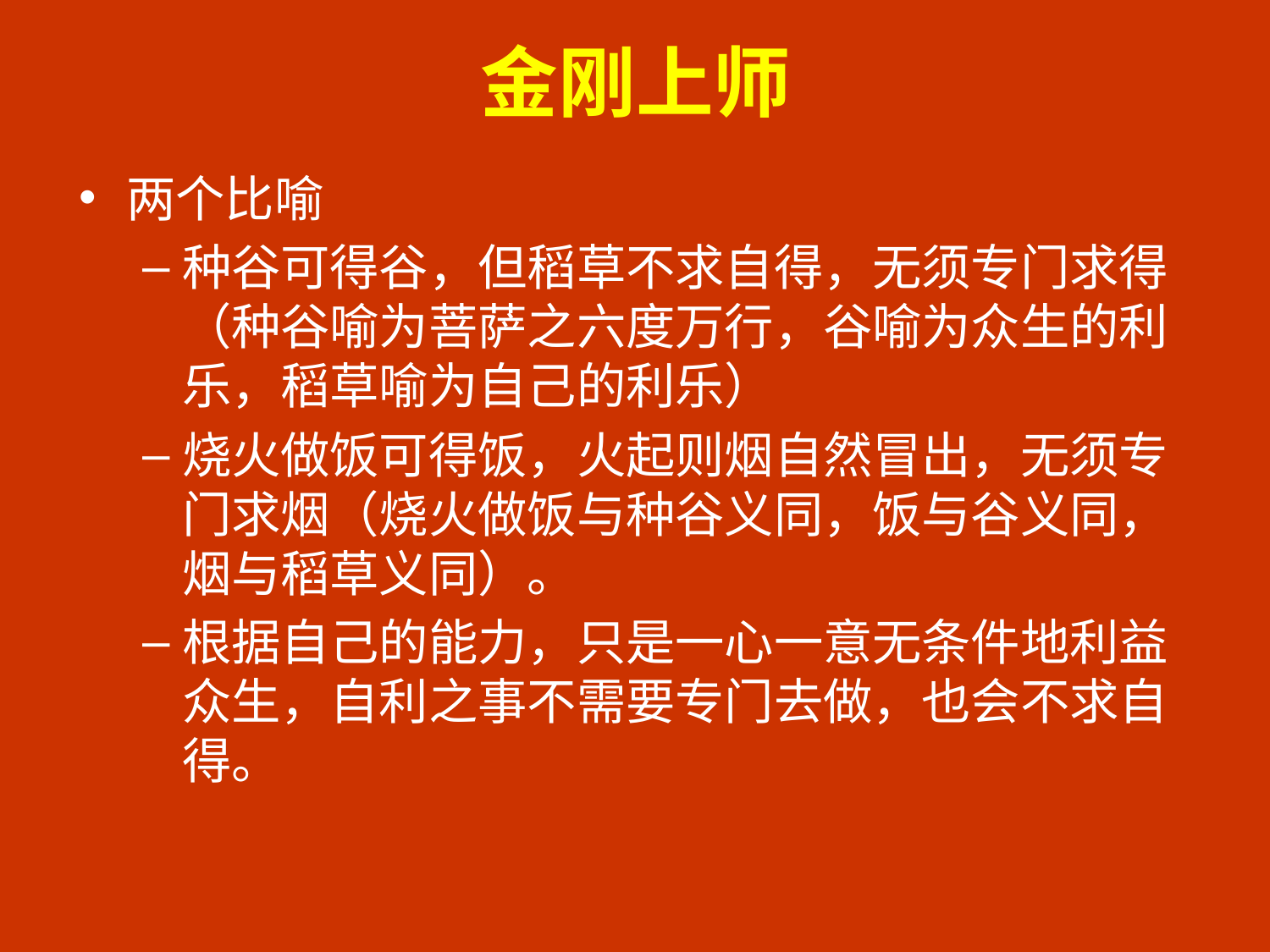

# 金刚上师
两个比喻
种谷可得谷，但稻草不求自得，无须专门求得（种谷喻为菩萨之六度万行，谷喻为众生的利乐，稻草喻为自己的利乐）
烧火做饭可得饭，火起则烟自然冒出，无须专门求烟（烧火做饭与种谷义同，饭与谷义同，烟与稻草义同）。
根据自己的能力，只是一心一意无条件地利益众生，自利之事不需要专门去做，也会不求自得。